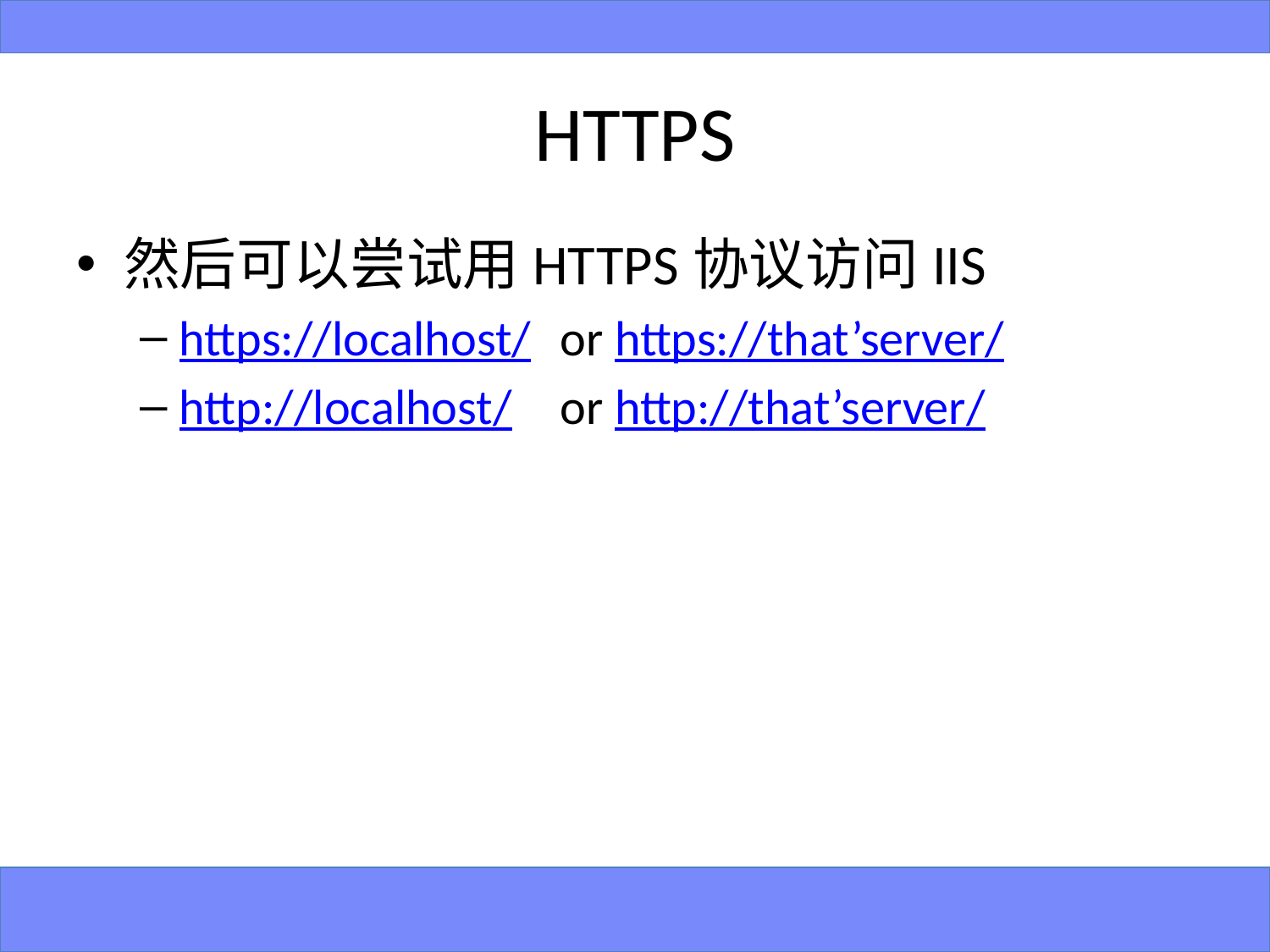

# HTTPS
然后可以尝试用HTTPS协议访问IIS
https://localhost/ 	or https://that’server/
http://localhost/ 	or http://that’server/